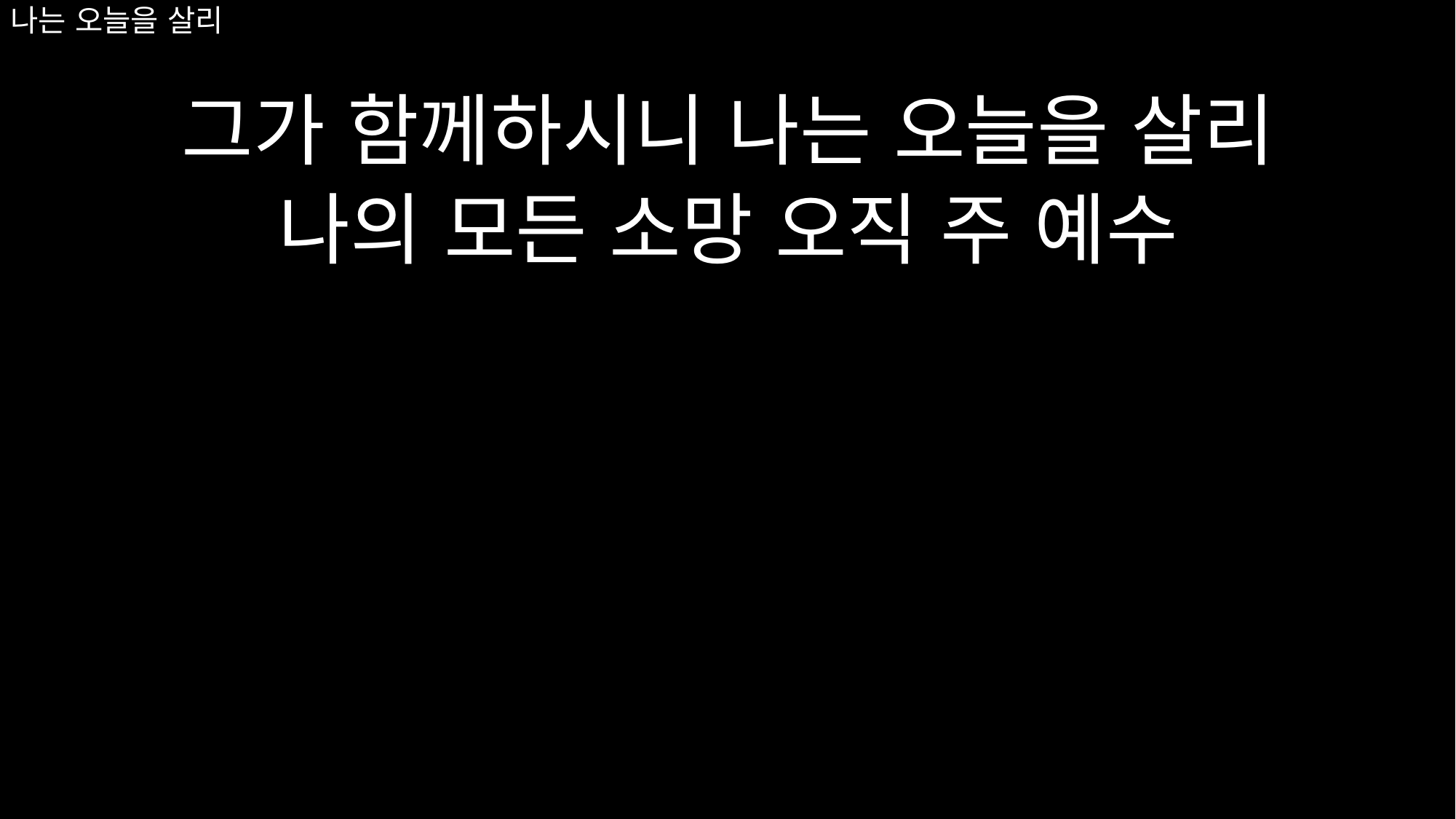

그가 함께하시니 나는 오늘을 살리
나의 모든 소망 오직 주 예수

# 나는 오늘을 살리